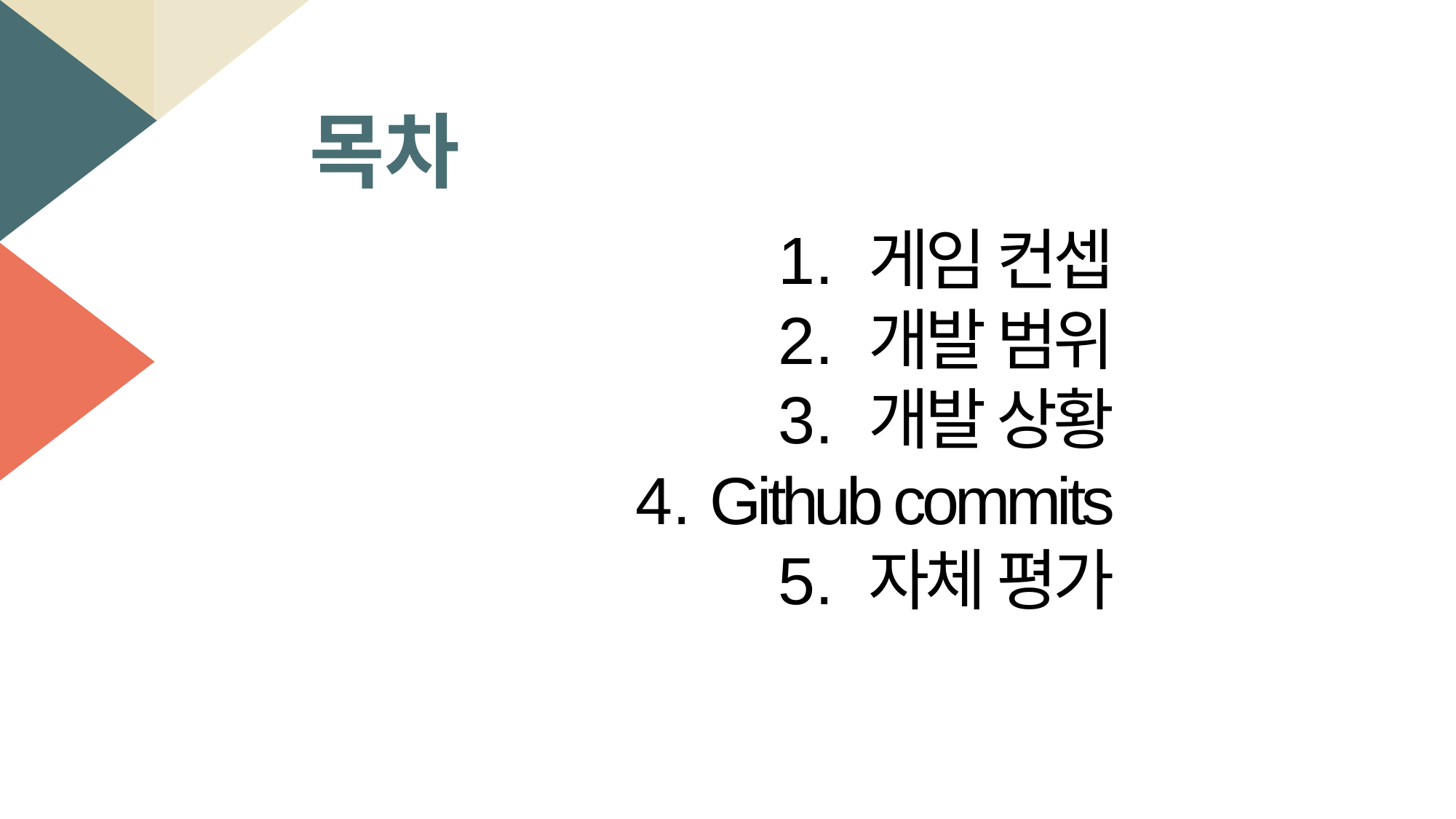

목차
 게임 컨셉
 개발 범위
 개발 상황
 Github commits
 자체 평가